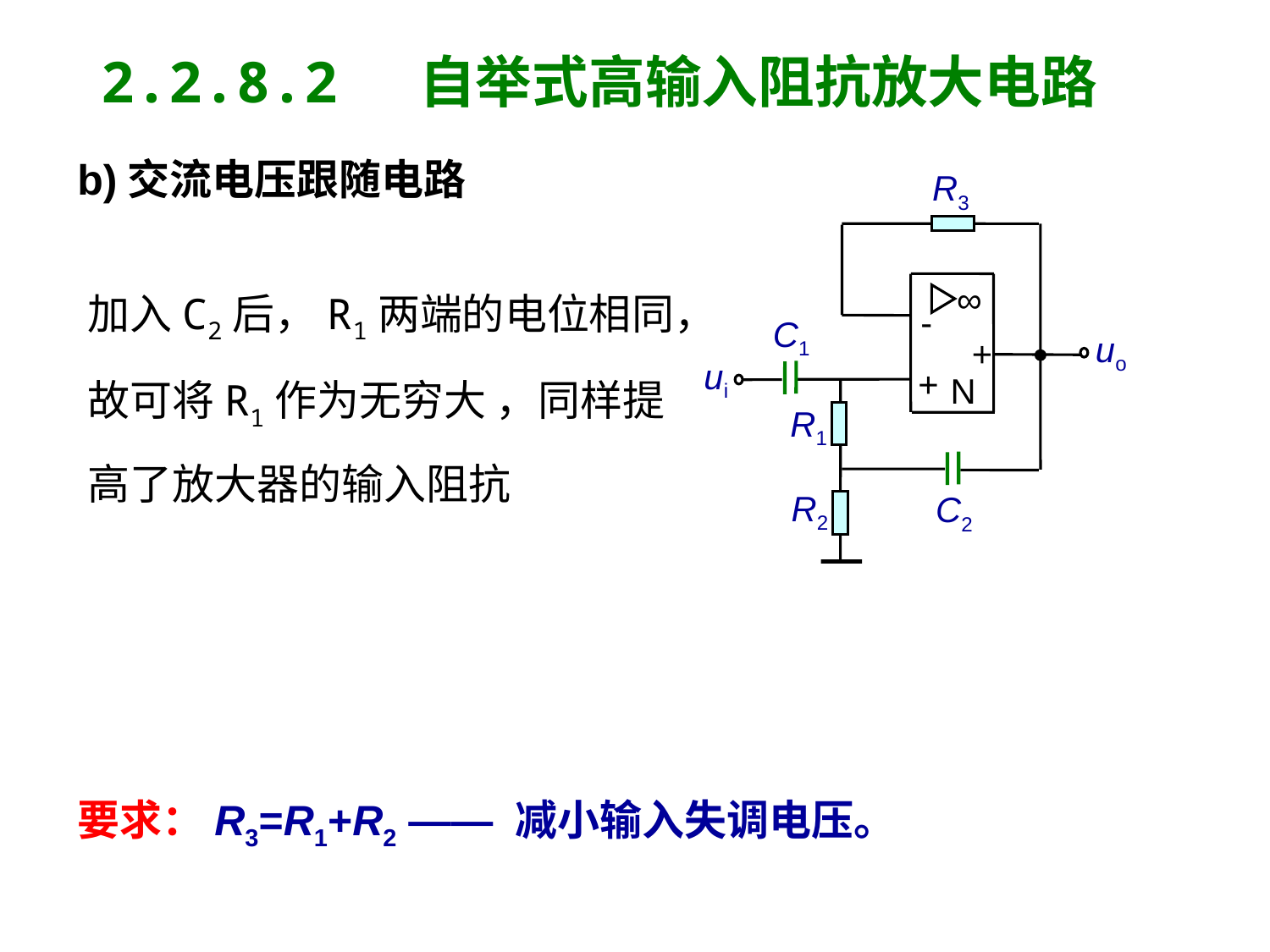

2.2.8.2  自举式高输入阻抗放大电路
b)交流电压跟随电路
R3

∞

-
C1

uo
+

ui

+
N

R1

R2
C2

加入C2后，R1两端的电位相同，故可将R1作为无穷大 ，同样提高了放大器的输入阻抗
要求：R3=R1+R2 —— 减小输入失调电压。